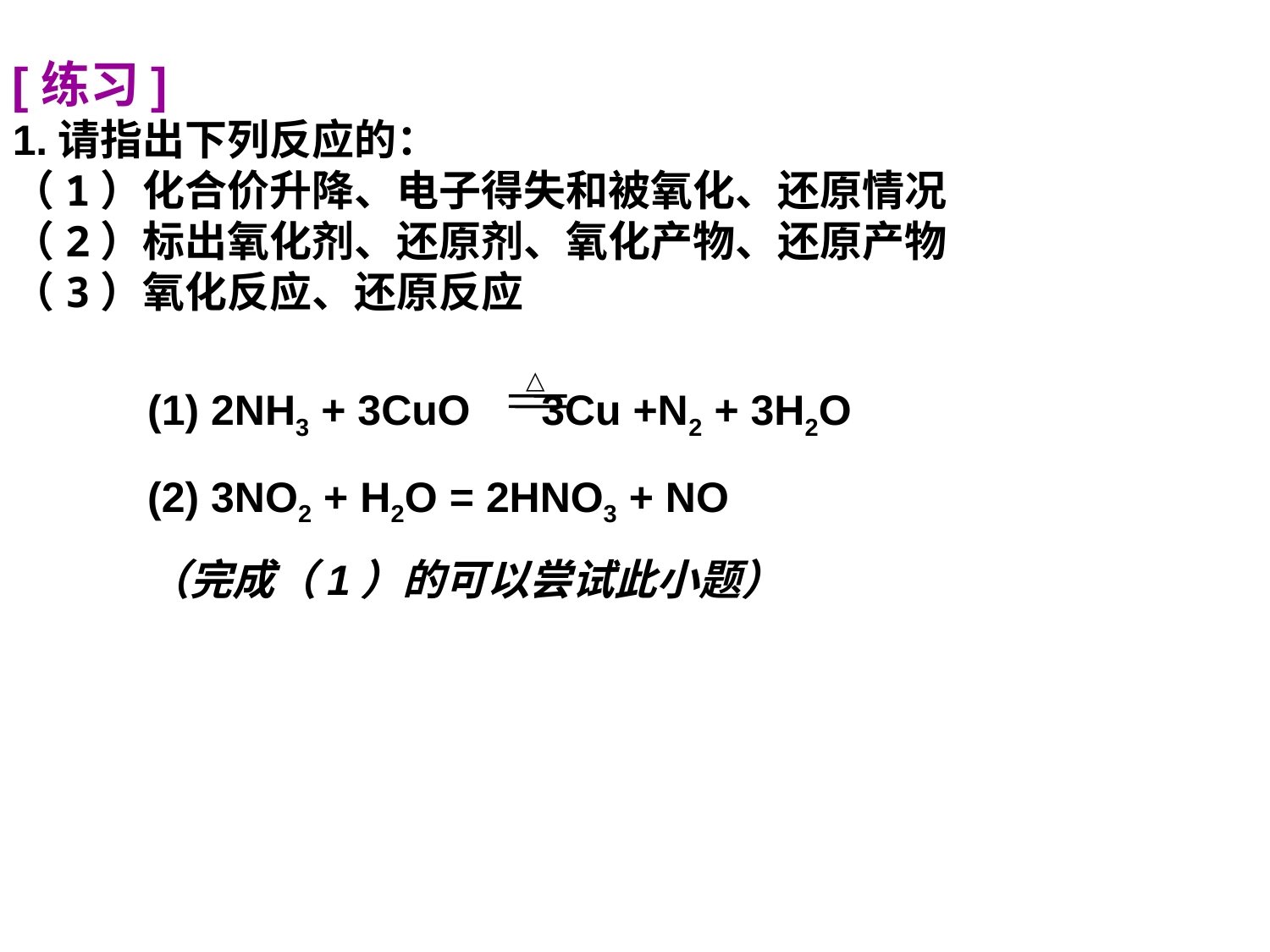

[练习]
1.请指出下列反应的：
（1）化合价升降、电子得失和被氧化、还原情况
（2）标出氧化剂、还原剂、氧化产物、还原产物
（3）氧化反应、还原反应

(1) 2NH3 + 3CuO      3Cu +N2 + 3H2O
(2) 3NO2 + H2O = 2HNO3 + NO
（完成（1）的可以尝试此小题）
△